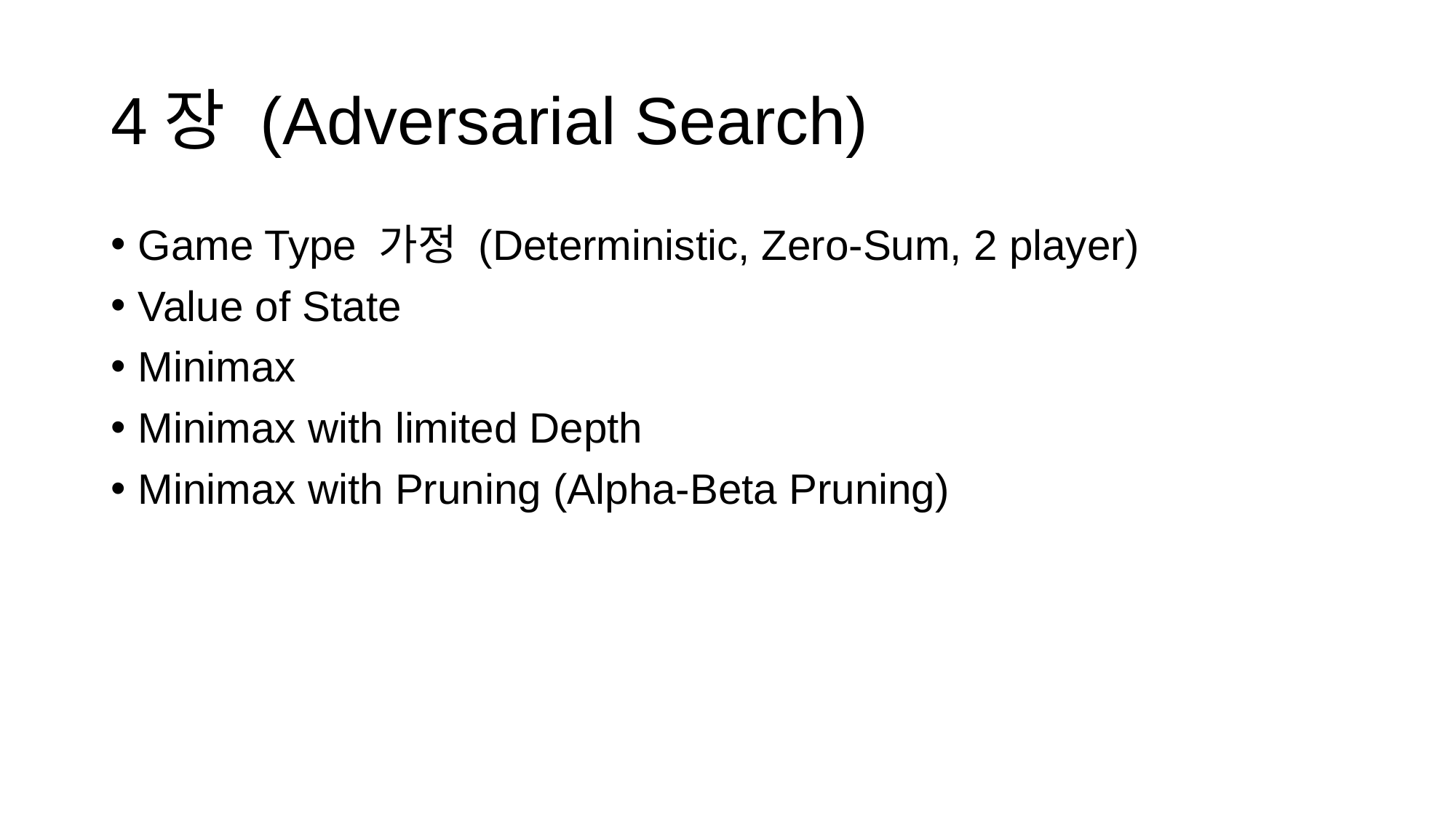

# 4장 (Adversarial Search)
Game Type 가정 (Deterministic, Zero-Sum, 2 player)
Value of State
Minimax
Minimax with limited Depth
Minimax with Pruning (Alpha-Beta Pruning)